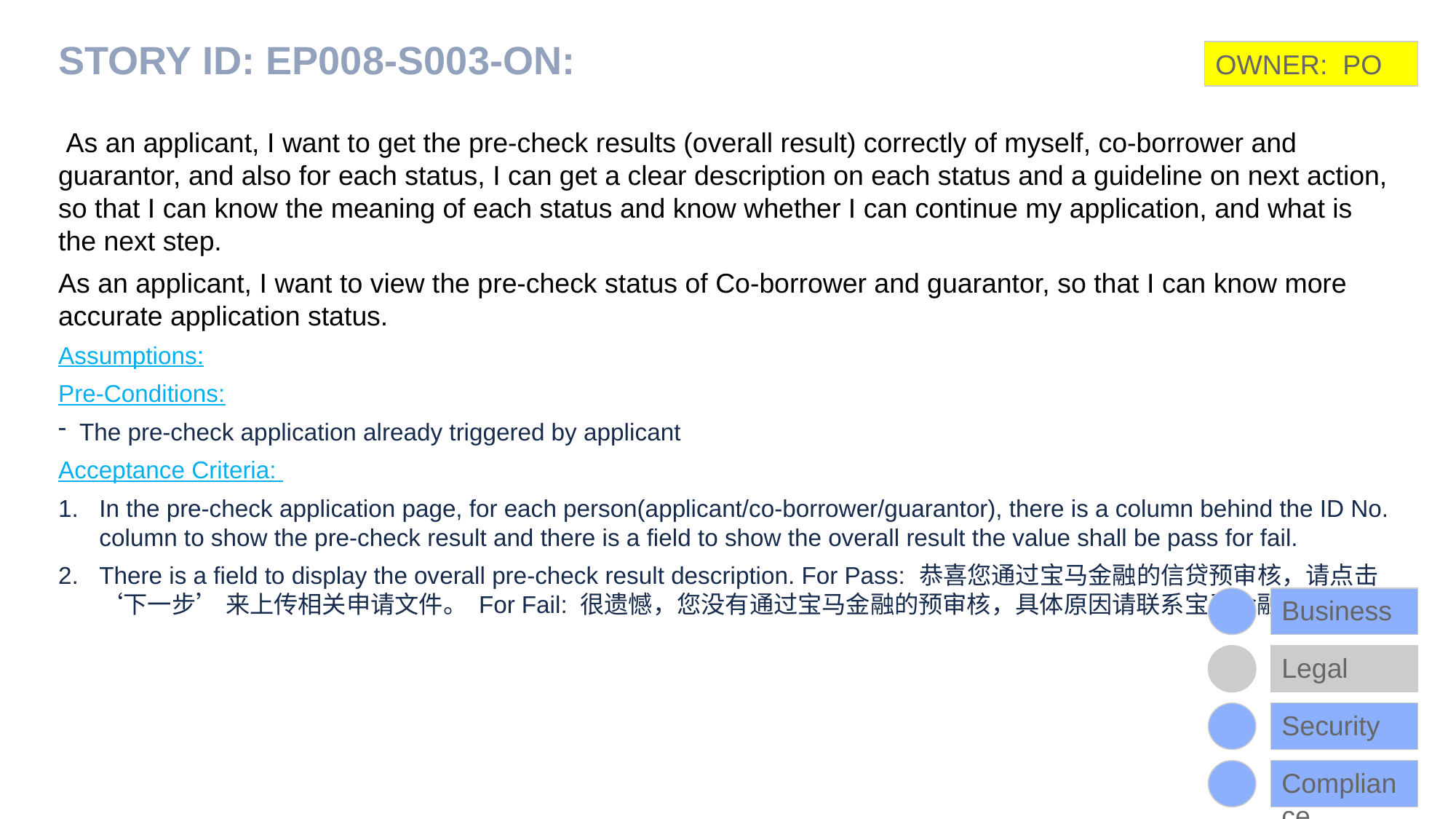

OWNER:  PO
# Story ID: EP008-S003-ON:
 As an applicant, I want to get the pre-check results (overall result) correctly of myself, co-borrower and guarantor, and also for each status, I can get a clear description on each status and a guideline on next action, so that I can know the meaning of each status and know whether I can continue my application, and what is the next step.
As an applicant, I want to view the pre-check status of Co-borrower and guarantor, so that I can know more accurate application status.
Assumptions:
Pre-Conditions:
The pre-check application already triggered by applicant
Acceptance Criteria:
In the pre-check application page, for each person(applicant/co-borrower/guarantor), there is a column behind the ID No. column to show the pre-check result and there is a field to show the overall result the value shall be pass for fail.
There is a field to display the overall pre-check result description. For Pass: 恭喜您通过宝马金融的信贷预审核，请点击‘下一步’ 来上传相关申请文件。 For Fail: 很遗憾，您没有通过宝马金融的预审核，具体原因请联系宝马金融专员。

Business

Legal
Security

Compliance